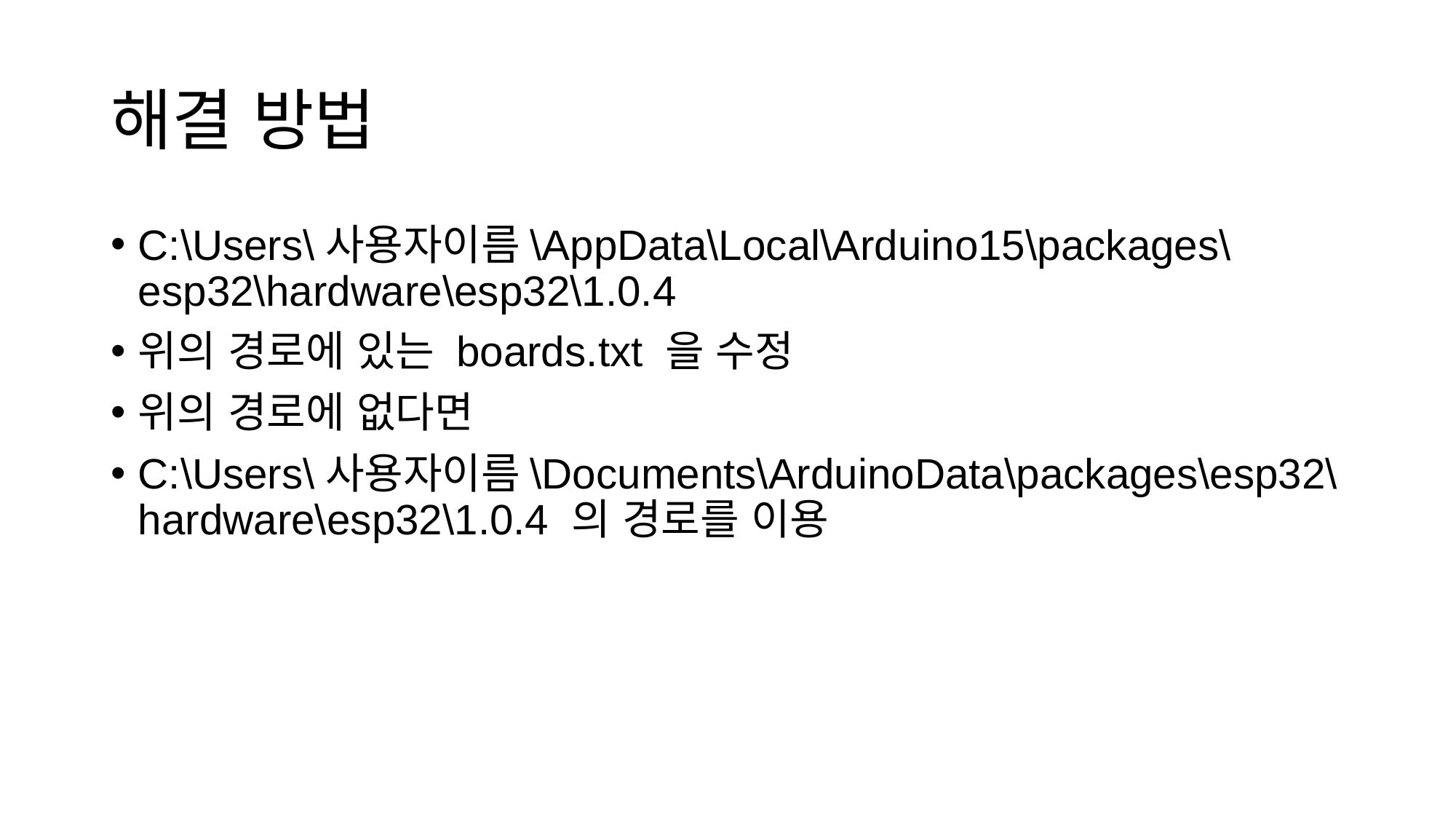

# 해결 방법
C:\Users\사용자이름\AppData\Local\Arduino15\packages\esp32\hardware\esp32\1.0.4
위의 경로에 있는 boards.txt 을 수정
위의 경로에 없다면
C:\Users\사용자이름\Documents\ArduinoData\packages\esp32\hardware\esp32\1.0.4 의 경로를 이용